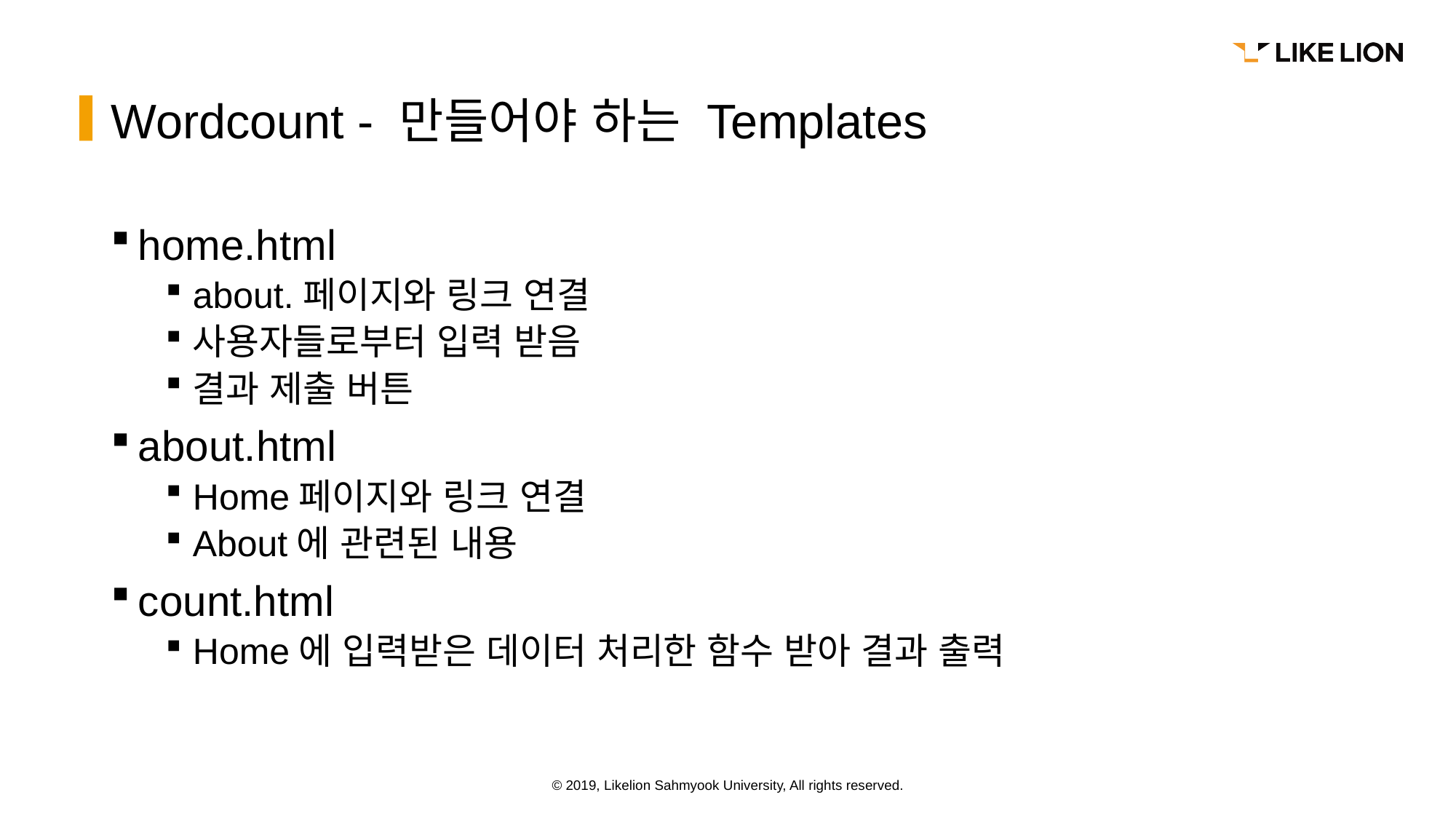

# Wordcount - 만들어야 하는 Templates
home.html
about.페이지와 링크 연결
사용자들로부터 입력 받음
결과 제출 버튼
about.html
Home페이지와 링크 연결
About에 관련된 내용
count.html
Home에 입력받은 데이터 처리한 함수 받아 결과 출력